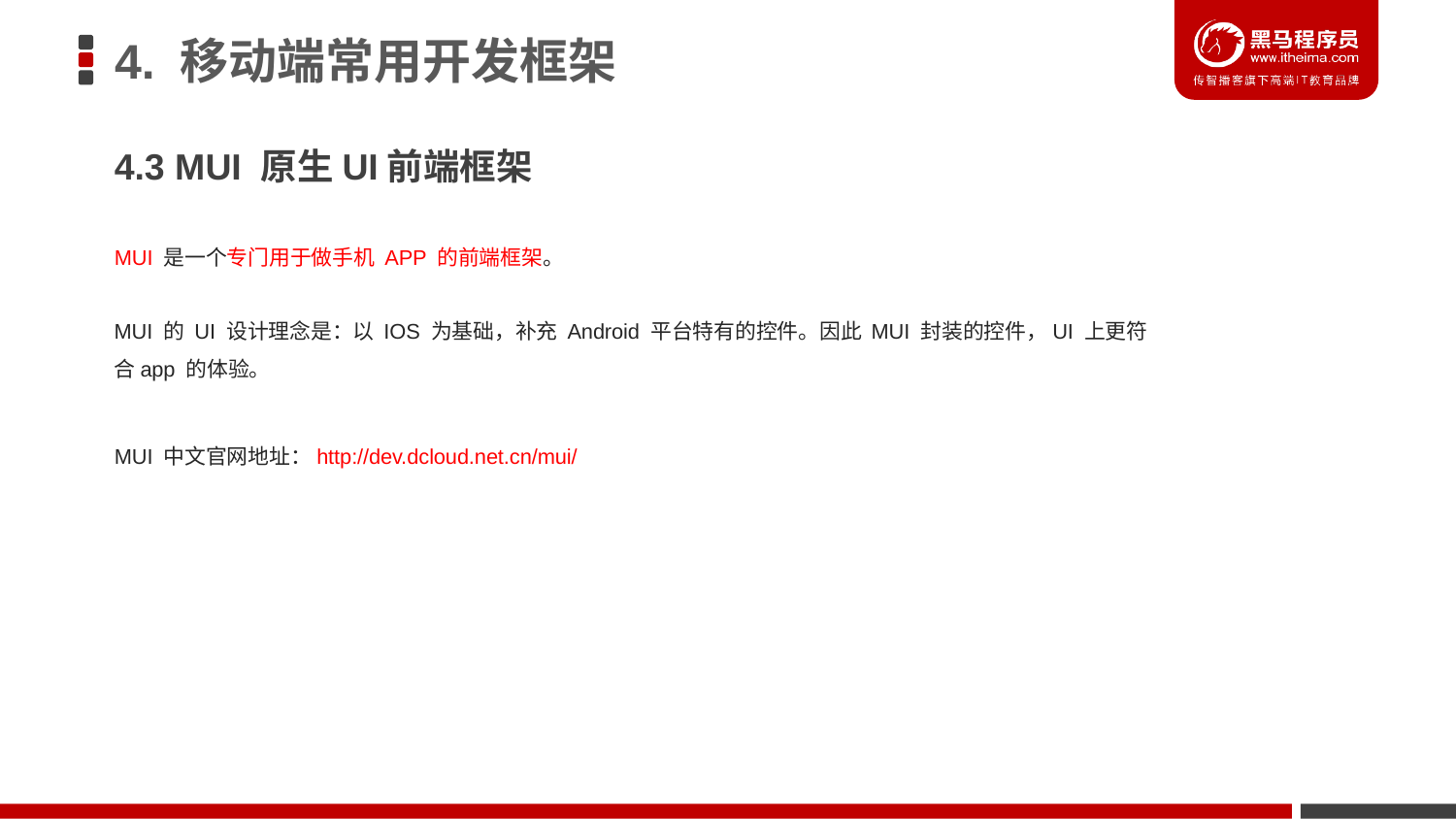

# 4. 移动端常用开发框架
4.3 MUI 原生UI前端框架
MUI 是一个专门用于做手机 APP 的前端框架。
MUI 的 UI 设计理念是：以 IOS 为基础，补充 Android 平台特有的控件。因此 MUI 封装的控件，UI 上更符合app 的体验。
MUI 中文官网地址：http://dev.dcloud.net.cn/mui/